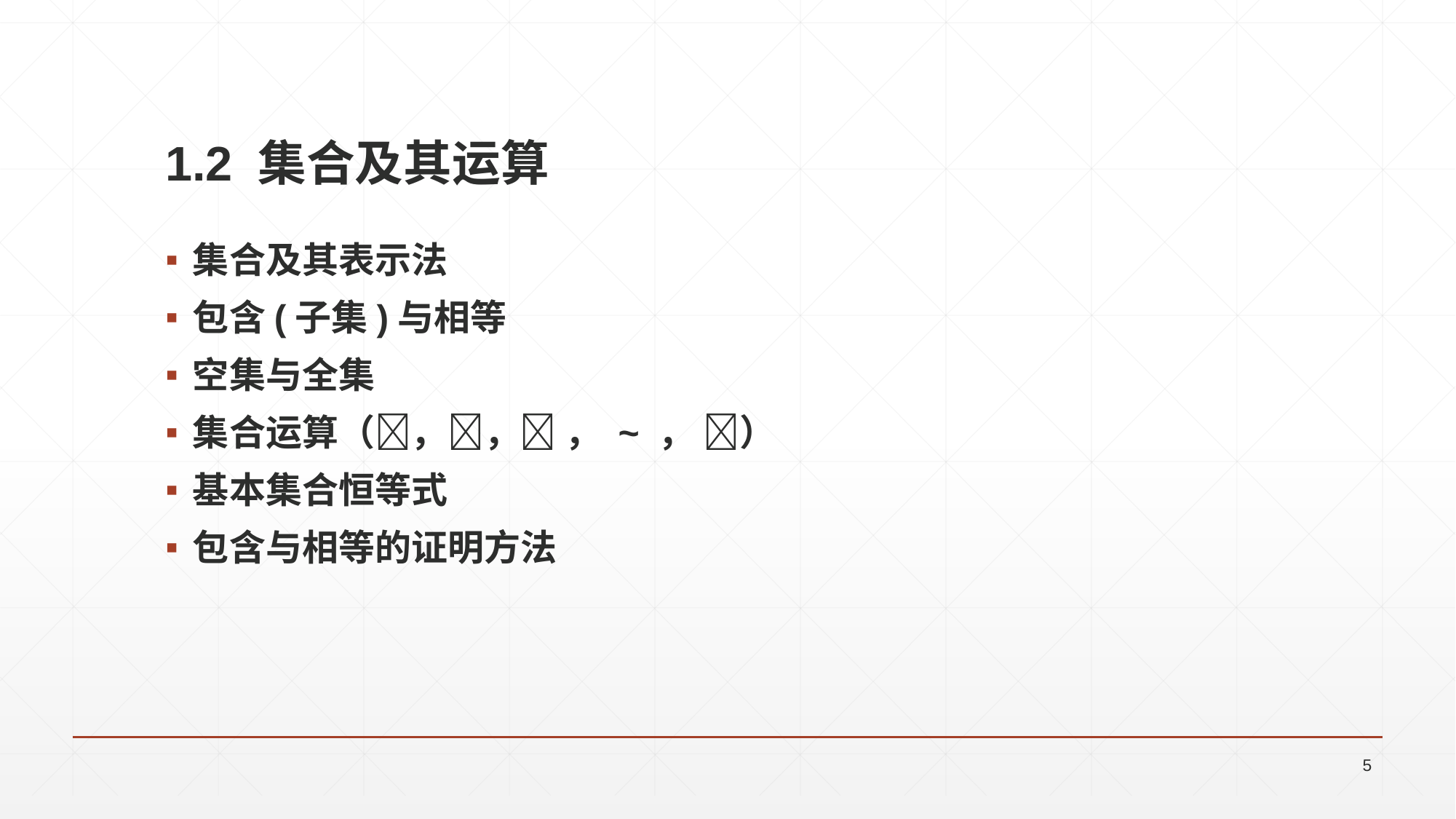

# 1.2 集合及其运算
集合及其表示法
包含(子集)与相等
空集与全集
集合运算（∩，∪，− ， ~ ， ⊕）
基本集合恒等式
包含与相等的证明方法
5